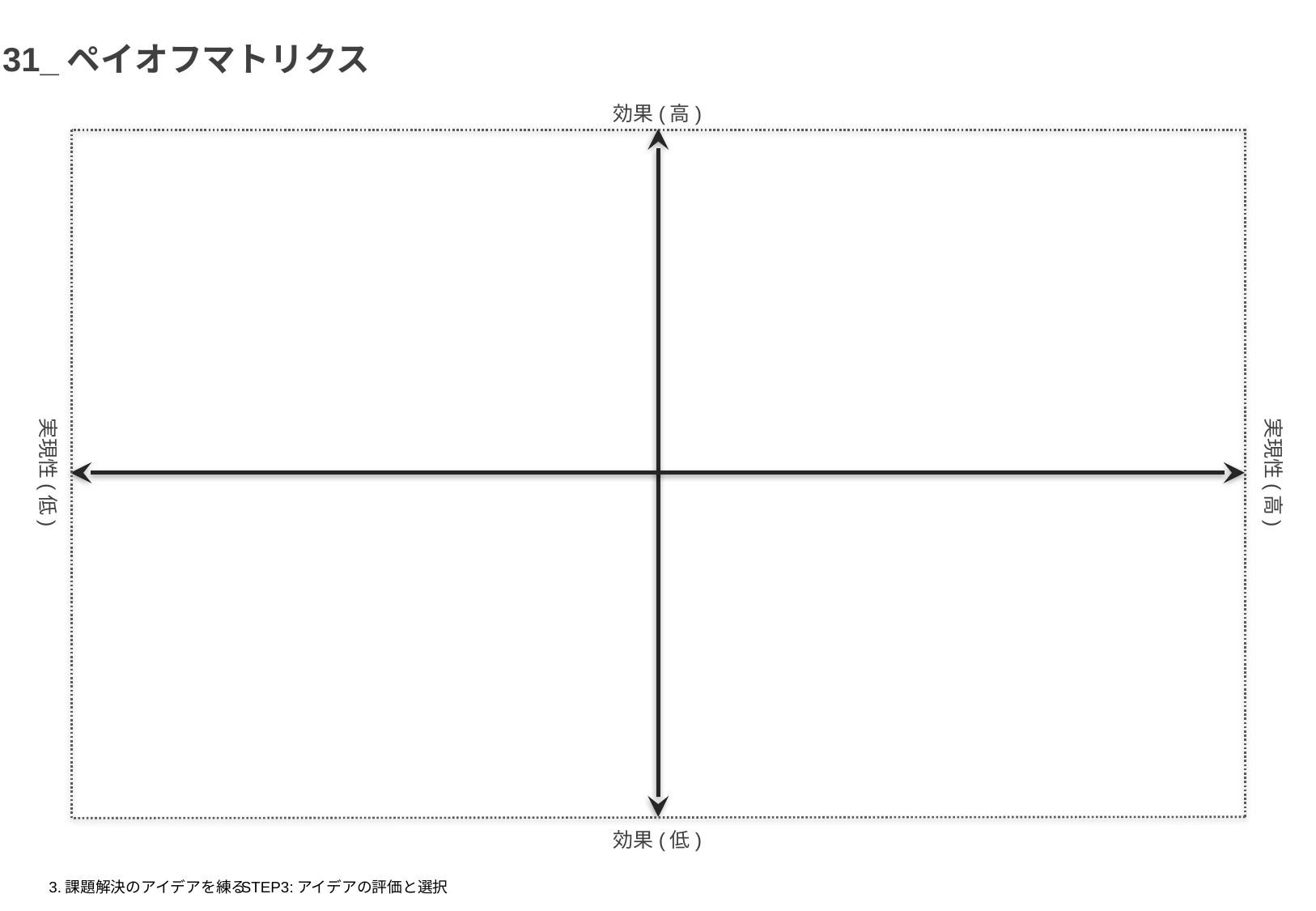

31_ペイオフマトリクス
効果(高)
実現性(低)
実現性(高)
効果(低)
3.課題解決のアイデアを練る
STEP3:アイデアの評価と選択